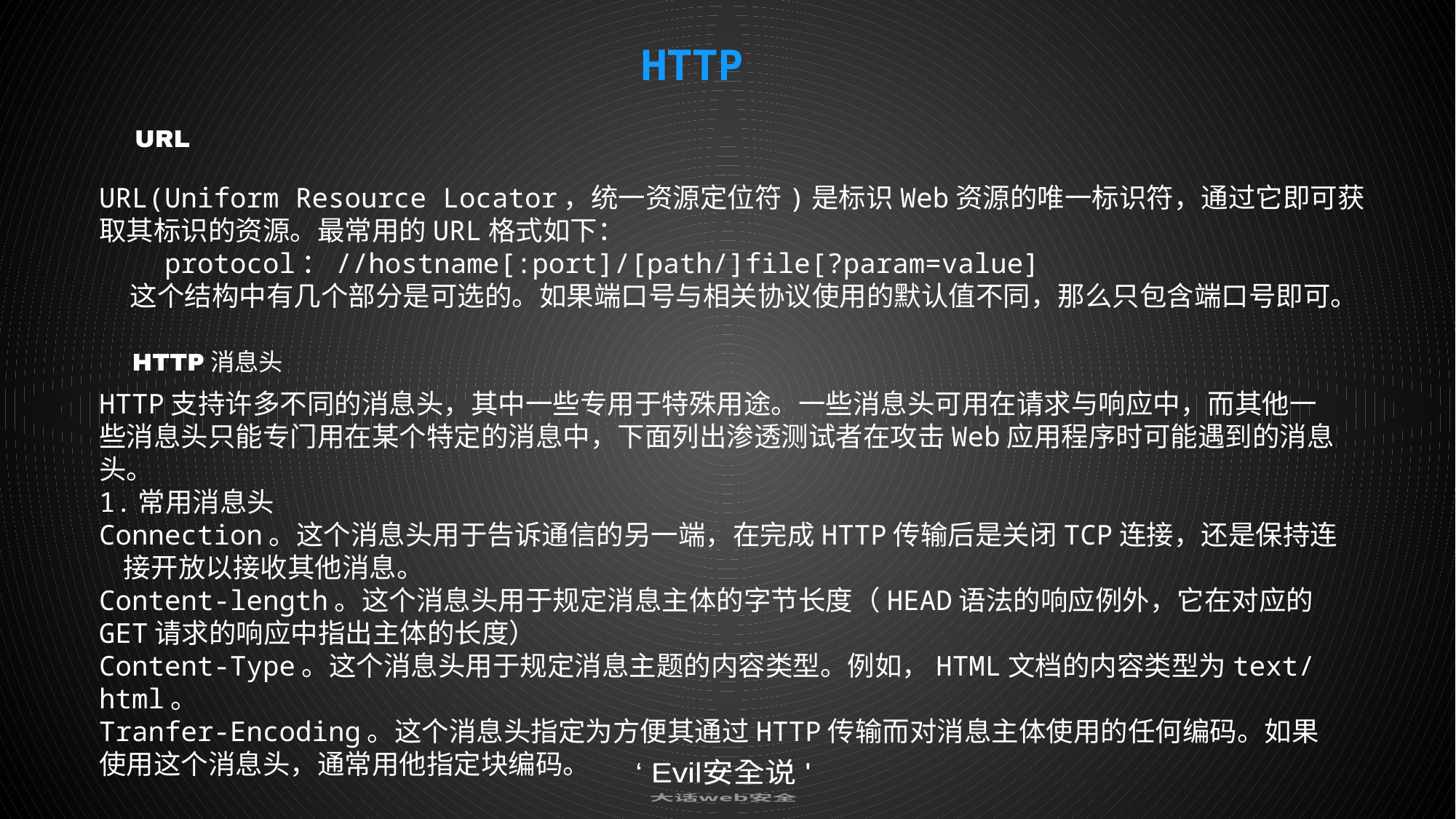

HTTP
URL
URL(Uniform Resource Locator，统一资源定位符)是标识Web资源的唯一标识符，通过它即可获取其标识的资源。最常用的URL格式如下：
    protocol：//hostname[:port]/[path/]file[?param=value]
    这个结构中有几个部分是可选的。如果端口号与相关协议使用的默认值不同，那么只包含端口号即可。

HTTP消息头
HTTP支持许多不同的消息头，其中一些专用于特殊用途。一些消息头可用在请求与响应中，而其他一些消息头只能专门用在某个特定的消息中，下面列出渗透测试者在攻击Web应用程序时可能遇到的消息头。
1.常用消息头
Connection。这个消息头用于告诉通信的另一端，在完成HTTP传输后是关闭TCP连接，还是保持连     接开放以接收其他消息。
Content-length。这个消息头用于规定消息主体的字节长度（HEAD语法的响应例外，它在对应的GET请求的响应中指出主体的长度）
Content-Type。这个消息头用于规定消息主题的内容类型。例如，HTML文档的内容类型为text/html。
Tranfer-Encoding。这个消息头指定为方便其通过HTTP传输而对消息主体使用的任何编码。如果使用这个消息头，通常用他指定块编码。

‘ Evil安全说 '
大话web安全